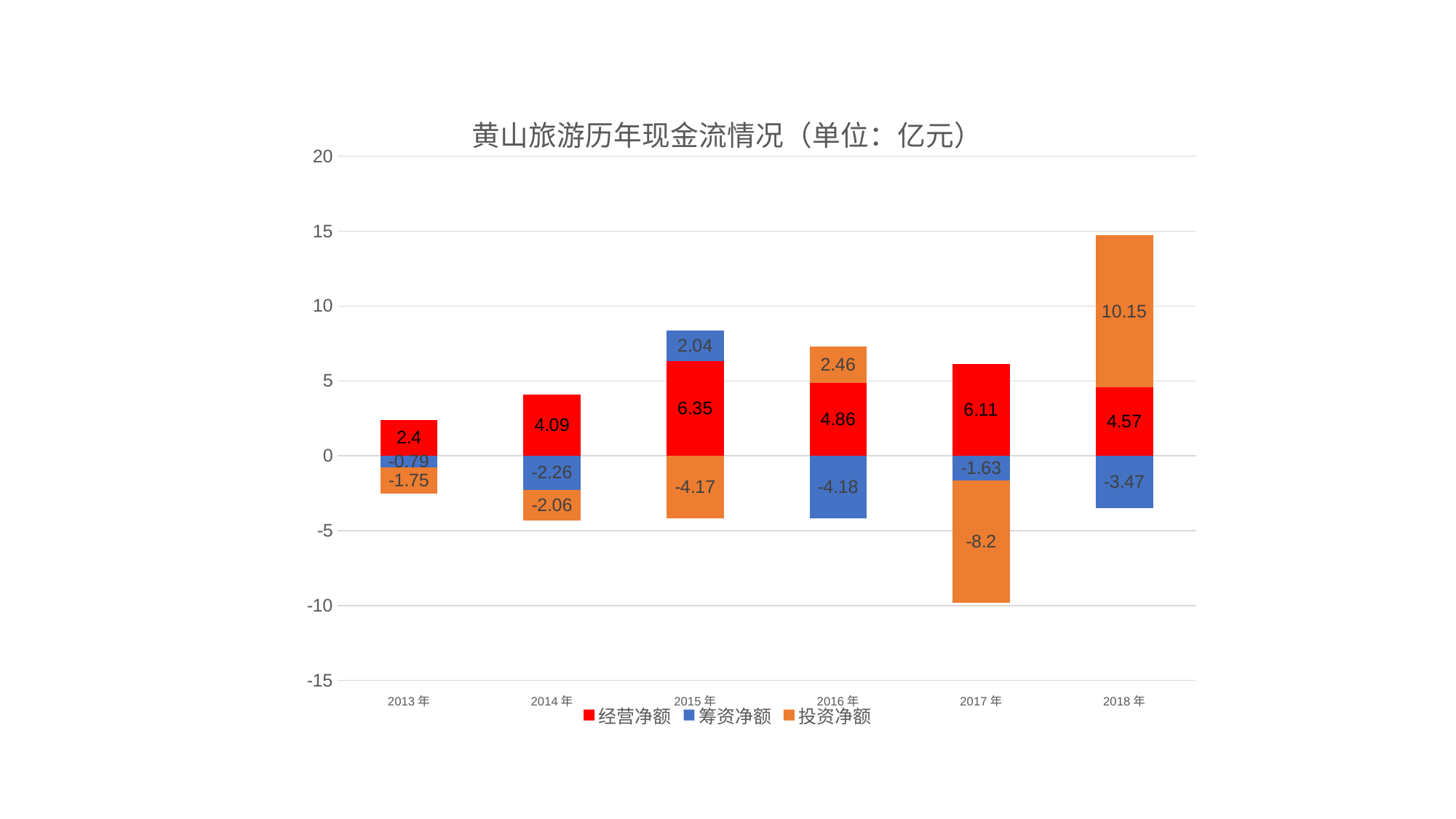

### Chart: 黄山旅游历年现金流情况（单位：亿元）

| Category | 经营净额 | 筹资净额 | 投资净额 |
|---|---|---|---|
| 2013年 | 2.4 | -0.79 | -1.75 |
| 2014年 | 4.09 | -2.26 | -2.06 |
| 2015年 | 6.35 | 2.04 | -4.17 |
| 2016年 | 4.86 | -4.18 | 2.46 |
| 2017年 | 6.11 | -1.63 | -8.2 |
| 2018年 | 4.57 | -3.47 | 10.15 |